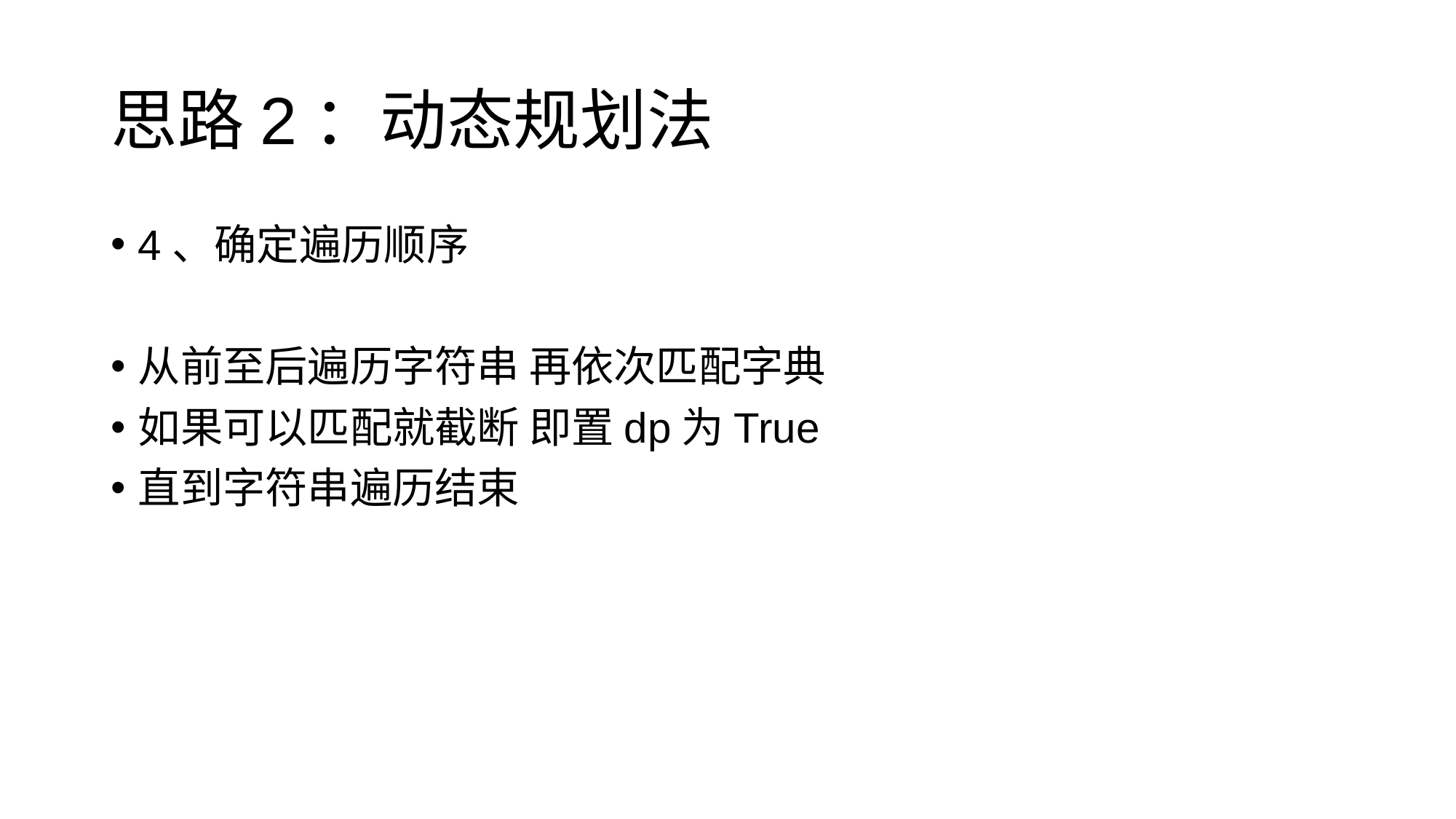

# 思路2：动态规划法
4、确定遍历顺序

从前至后遍历字符串 再依次匹配字典
如果可以匹配就截断 即置dp为True
直到字符串遍历结束